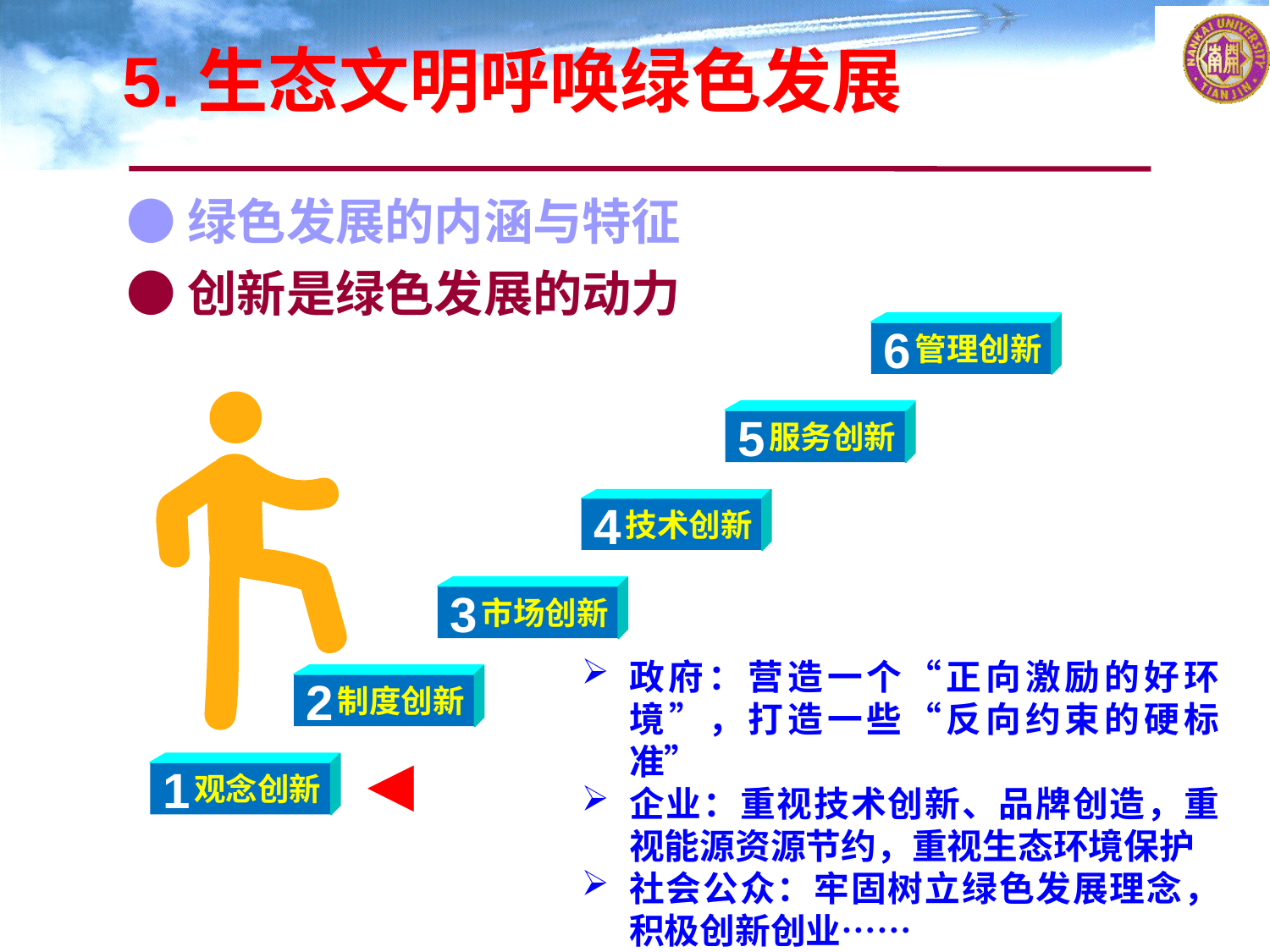

5.生态文明呼唤绿色发展
●绿色发展的内涵与特征

●创新是绿色发展的动力

管理创新
6

服务创新
5

技术创新
4

市场创新
3
政府：营造一个“正向激励的好环境”，打造一些“反向约束的硬标准”
企业：重视技术创新、品牌创造，重视能源资源节约，重视生态环境保护
社会公众：牢固树立绿色发展理念，积极创新创业……

制度创新
2
◄

观念创新
1